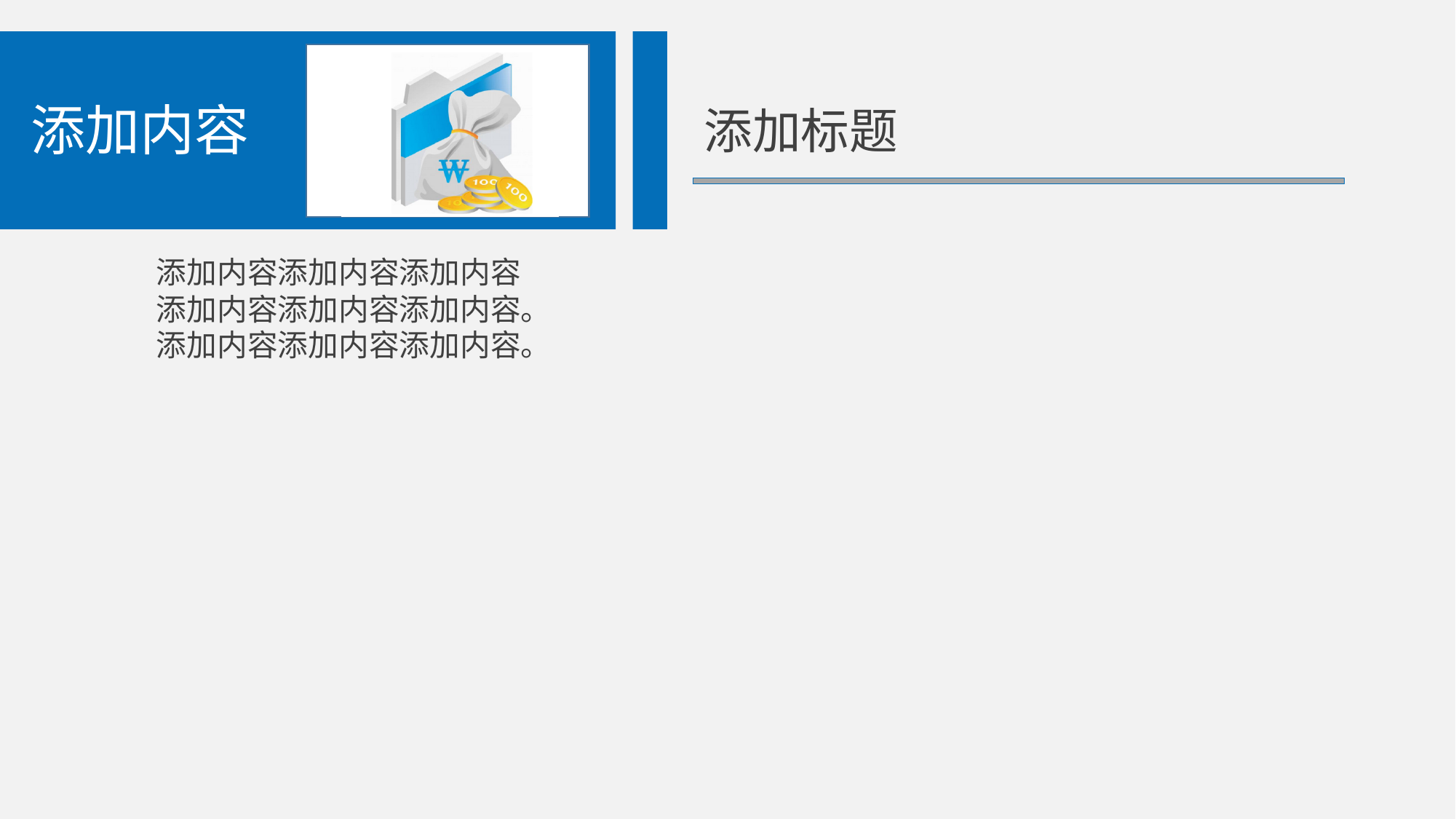

添加标题
添加内容添加内容添加内容
添加内容添加内容添加内容。
添加内容添加内容添加内容。